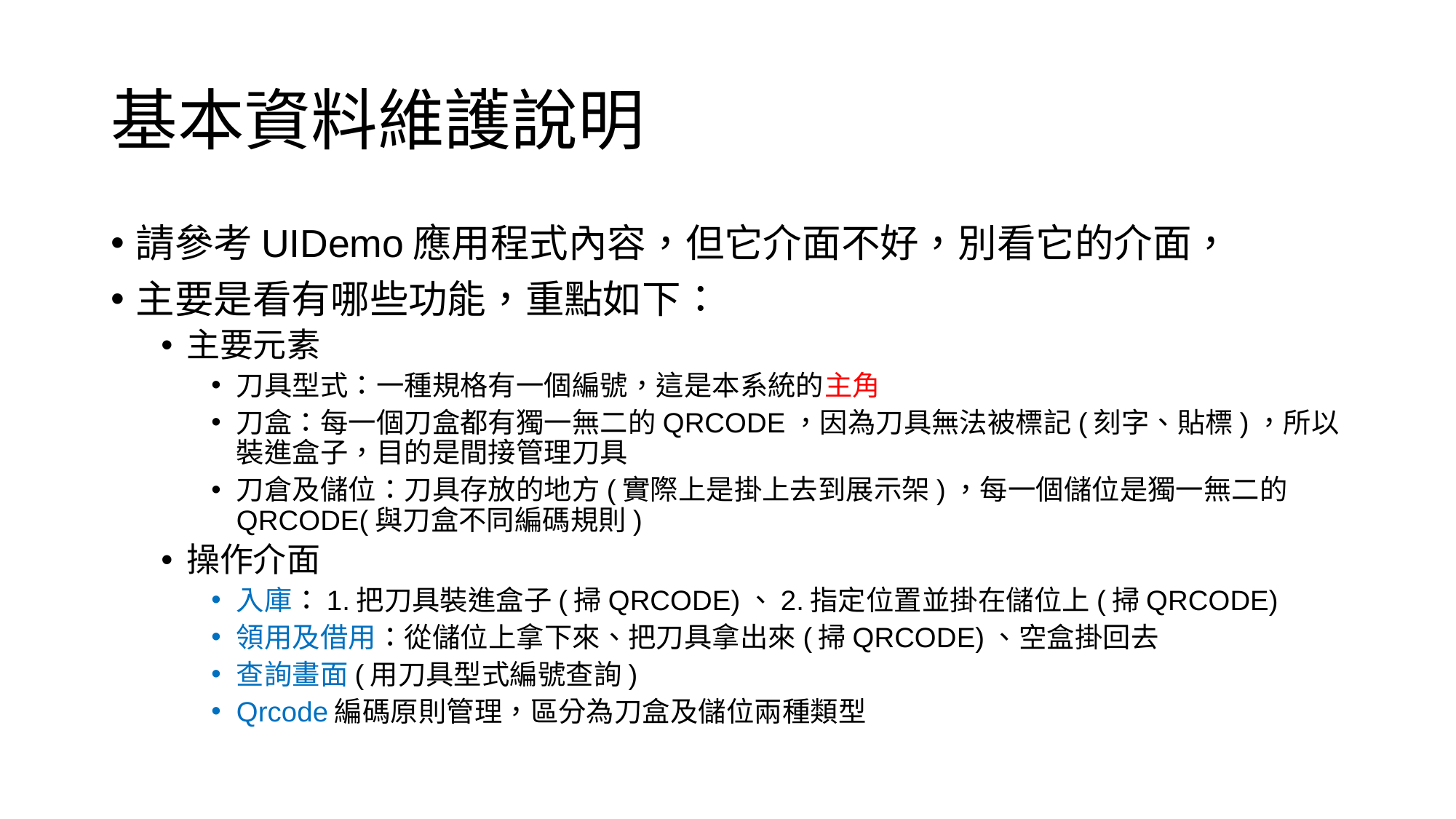

# 基本資料維護說明
請參考UIDemo應用程式內容，但它介面不好，別看它的介面，
主要是看有哪些功能，重點如下：
主要元素
刀具型式：一種規格有一個編號，這是本系統的主角
刀盒：每一個刀盒都有獨一無二的QRCODE，因為刀具無法被標記(刻字、貼標)，所以裝進盒子，目的是間接管理刀具
刀倉及儲位：刀具存放的地方(實際上是掛上去到展示架)，每一個儲位是獨一無二的QRCODE(與刀盒不同編碼規則)
操作介面
入庫：1.把刀具裝進盒子(掃QRCODE)、2.指定位置並掛在儲位上(掃QRCODE)
領用及借用：從儲位上拿下來、把刀具拿出來(掃QRCODE)、空盒掛回去
查詢畫面(用刀具型式編號查詢)
Qrcode編碼原則管理，區分為刀盒及儲位兩種類型